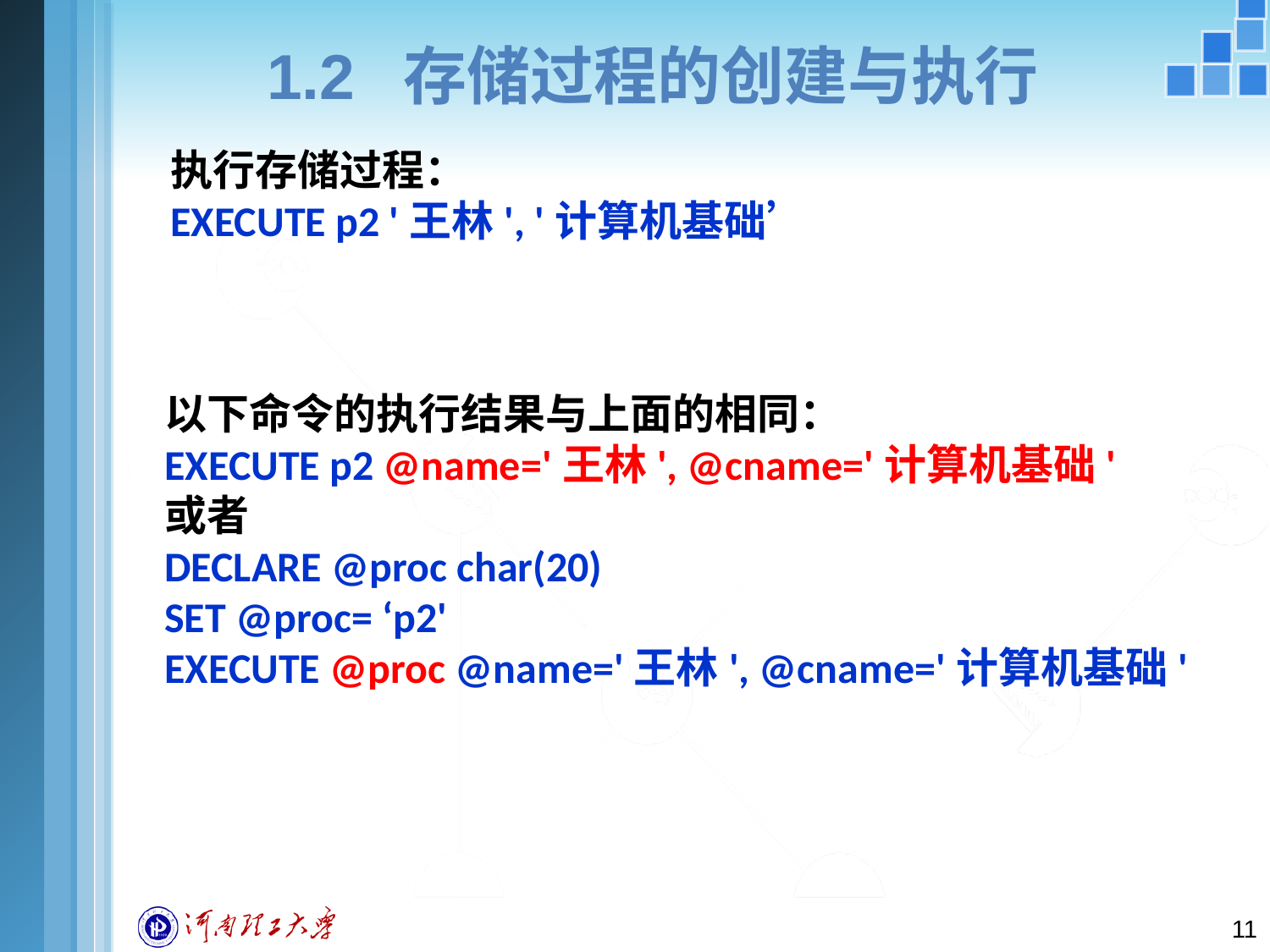

# 1.2  存储过程的创建与执行
执行存储过程：
EXECUTE p2 '王林', '计算机基础’
以下命令的执行结果与上面的相同：
EXECUTE p2 @name='王林', @cname='计算机基础'
或者
DECLARE @proc char(20)
SET @proc= ‘p2'
EXECUTE @proc @name='王林', @cname='计算机基础'